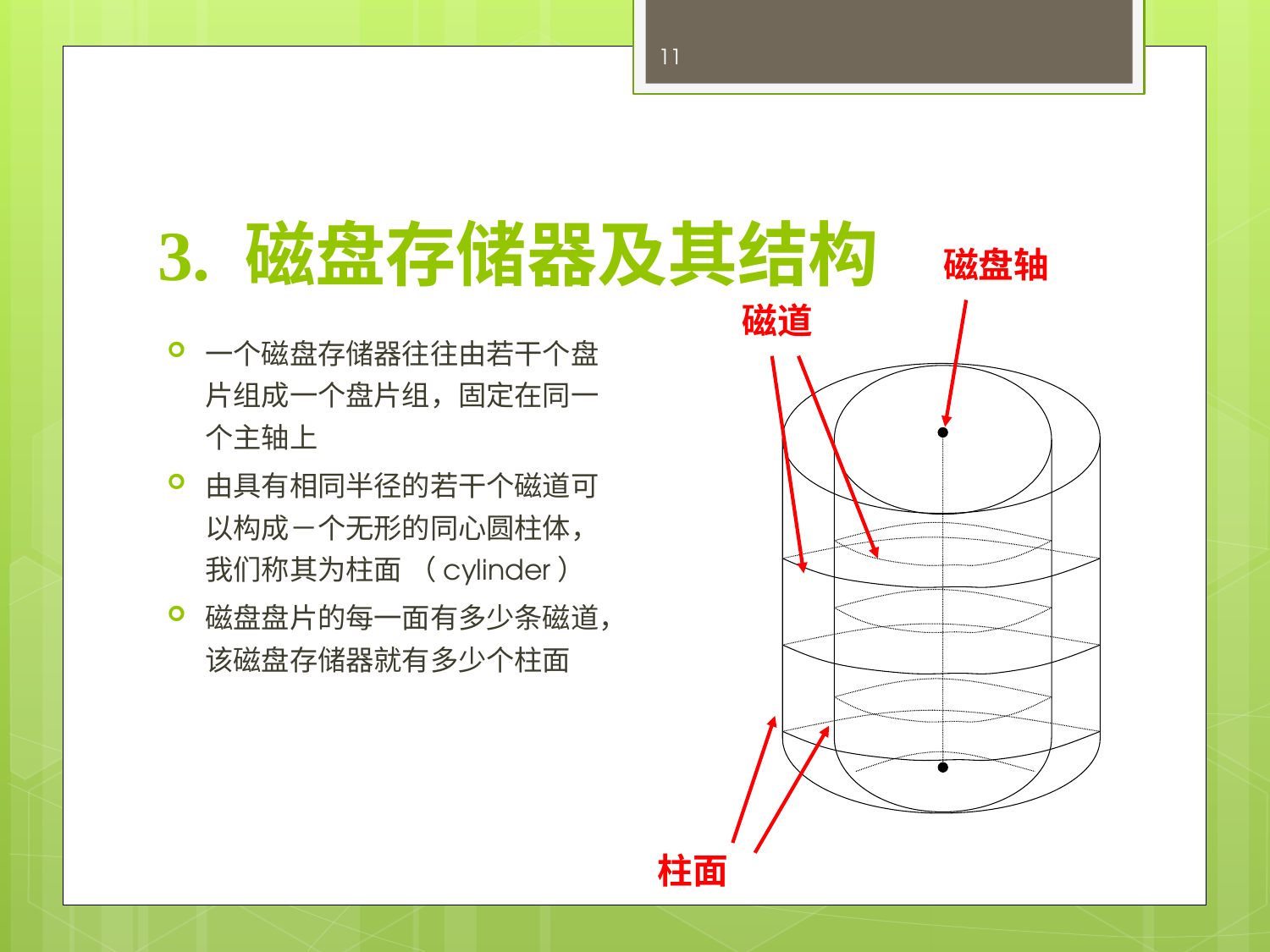

11
# 3. 磁盘存储器及其结构
磁盘轴
磁道

一个磁盘存储器往往由若干个盘片组成一个盘片组，固定在同一个主轴上
由具有相同半径的若干个磁道可以构成－个无形的同心圆柱体，我们称其为柱面 （cylinder）
磁盘盘片的每一面有多少条磁道，该磁盘存储器就有多少个柱面

柱面